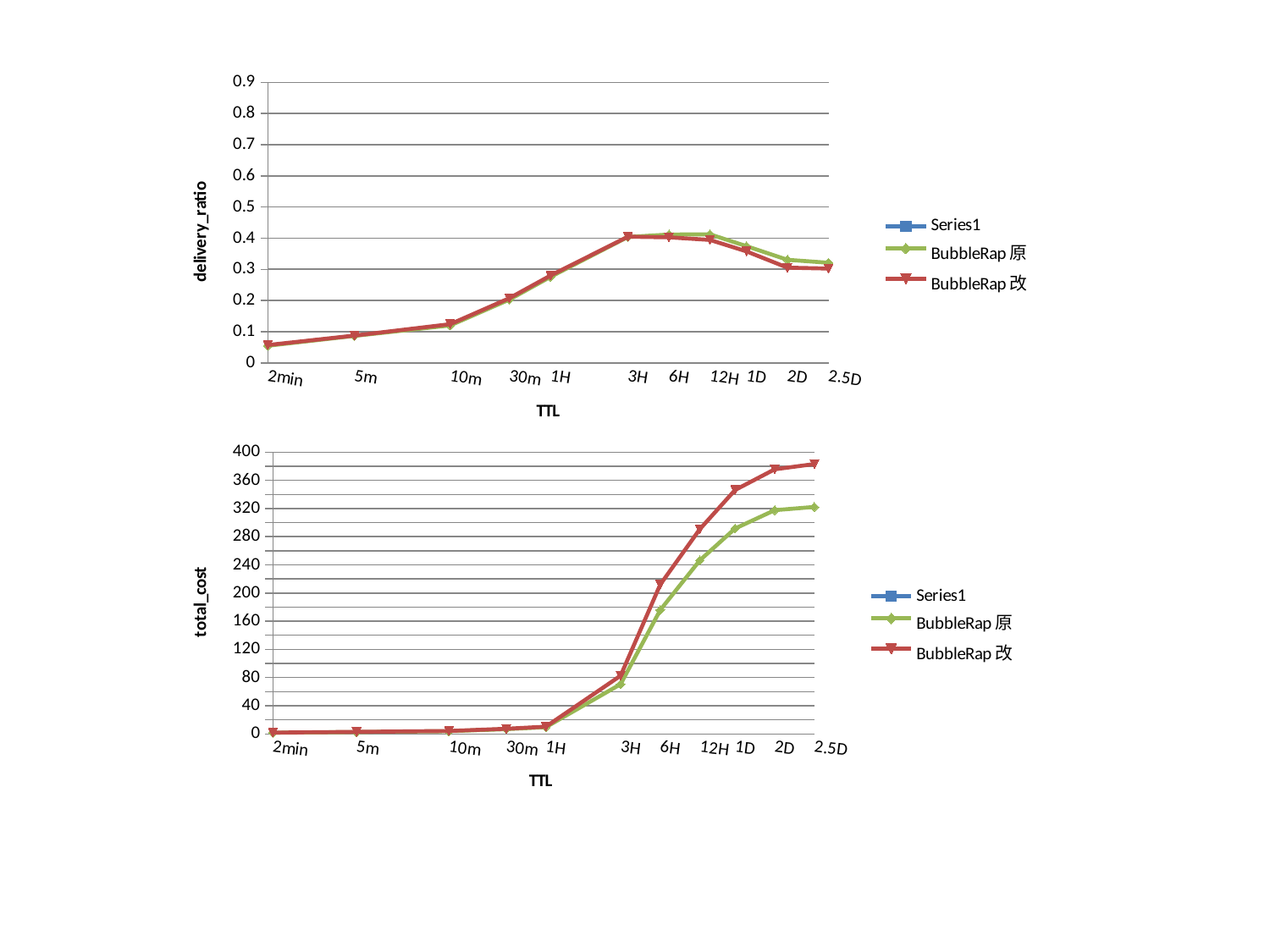

### Chart

| Category |  | BubbleRap原 | BubbleRap改 |
|---|---|---|---|
| 2min | None | 0.0549 | 0.0572 |
|  | None | None | None |
|  | None | None | None |
|  | None | None | None |
|  | None | None | None |
|  | None | None | None |
|  | None | None | None |
|  | None | None | None |
|  | None | None | None |
|  | None | None | None |
|  | None | None | None |
|  | None | None | None |
|  | None | None | None |
|  | None | None | None |
|  | None | None | None |
|  | None | None | None |
|  | None | None | None |
|  | None | None | None |
|  | None | None | None |
| 5m | None | 0.0865 | 0.0875 |
|  | None | None | None |
|  | None | None | None |
|  | None | None | None |
|  | None | None | None |
|  | None | None | None |
|  | None | None | None |
|  | None | None | None |
|  | None | None | None |
|  | None | None | None |
|  | None | None | None |
|  | None | None | None |
|  | None | None | None |
|  | None | None | None |
|  | None | None | None |
|  | None | None | None |
|  | None | None | None |
|  | None | None | None |
|  | None | None | None |
|  | None | None | None |
|  | None | None | None |
| 10m | None | 0.12 | 0.1241 |
|  | None | None | None |
|  | None | None | None |
|  | None | None | None |
|  | None | None | None |
|  | None | None | None |
|  | None | None | None |
|  | None | None | None |
|  | None | None | None |
|  | None | None | None |
|  | None | None | None |
|  | None | None | None |
|  | None | None | None |
| 30m | None | 0.2031 | 0.2075 |
|  | None | None | None |
|  | None | None | None |
|  | None | None | None |
|  | None | None | None |
|  | None | None | None |
|  | None | None | None |
|  | None | None | None |
|  | None | None | None |
| 1H | None | 0.2759 | 0.28 |
|  | None | None | None |
|  | None | None | None |
|  | None | None | None |
|  | None | None | None |
|  | None | None | None |
|  | None | None | None |
|  | None | None | None |
|  | None | None | None |
|  | None | None | None |
|  | None | None | None |
|  | None | None | None |
|  | None | None | None |
|  | None | None | None |
|  | None | None | None |
|  | None | None | None |
|  | None | None | None |
| 3H | None | 0.404 | 0.405 |
|  | None | None | None |
|  | None | None | None |
|  | None | None | None |
|  | None | None | None |
|  | None | None | None |
|  | None | None | None |
|  | None | None | None |
|  | None | None | None |
| 6H | None | 0.4119 | 0.4029 |
|  | None | None | None |
|  | None | None | None |
|  | None | None | None |
|  | None | None | None |
|  | None | None | None |
|  | None | None | None |
|  | None | None | None |
|  | None | None | None |
| 12H | None | 0.4125 | 0.3945 |
|  | None | None | None |
|  | None | None | None |
|  | None | None | None |
|  | None | None | None |
|  | None | None | None |
|  | None | None | None |
|  | None | None | None |
| 1D | None | 0.3747 | 0.3578 |
|  | None | None | None |
|  | None | None | None |
|  | None | None | None |
|  | None | None | None |
|  | None | None | None |
|  | None | None | None |
|  | None | None | None |
|  | None | None | None |
| 2D | None | 0.3305 | 0.3053 |
|  | None | None | None |
|  | None | None | None |
|  | None | None | None |
|  | None | None | None |
|  | None | None | None |
|  | None | None | None |
|  | None | None | None |
|  | None | None | None |
| 2.5D | None | 0.3211 | 0.3025 |

### Chart

| Category |  | BubbleRap原 | BubbleRap改 |
|---|---|---|---|
|  | None | 1.62623038042032 | 1.77760042 |
|  | None | None | None |
|  | None | None | None |
|  | None | None | None |
|  | None | None | None |
|  | None | None | None |
|  | None | None | None |
|  | None | None | None |
|  | None | None | None |
|  | None | None | None |
|  | None | None | None |
|  | None | None | None |
|  | None | None | None |
|  | None | None | None |
|  | None | None | None |
|  | None | None | None |
|  | None | None | None |
|  | None | None | None |
|  | None | None | None |
|  | None | 2.63979781856876 | 2.886272944 |
|  | None | None | None |
|  | None | None | None |
|  | None | None | None |
|  | None | None | None |
|  | None | None | None |
|  | None | None | None |
|  | None | None | None |
|  | None | None | None |
|  | None | None | None |
|  | None | None | None |
|  | None | None | None |
|  | None | None | None |
|  | None | None | None |
|  | None | None | None |
|  | None | None | None |
|  | None | None | None |
|  | None | None | None |
|  | None | None | None |
|  | None | None | None |
|  | None | None | None |
|  | None | 3.81923383878691 | 4.180500133 |
|  | None | None | None |
|  | None | None | None |
|  | None | None | None |
|  | None | None | None |
|  | None | None | None |
|  | None | None | None |
|  | None | None | None |
|  | None | None | None |
|  | None | None | None |
|  | None | None | None |
|  | None | None | None |
|  | None | None | None |
|  | None | 6.66985900505453 | 7.23849428039372 |
|  | None | None | None |
|  | None | None | None |
|  | None | None | None |
|  | None | None | None |
|  | None | None | None |
|  | None | None | None |
|  | None | None | None |
|  | None | None | None |
|  | None | 9.55147645650438 | 10.2250598 |
|  | None | None | None |
|  | None | None | None |
|  | None | None | None |
|  | None | None | None |
|  | None | None | None |
|  | None | None | None |
|  | None | None | None |
|  | None | None | None |
|  | None | None | None |
|  | None | None | None |
|  | None | None | None |
|  | None | None | None |
|  | None | None | None |
|  | None | None | None |
|  | None | None | None |
|  | None | None | None |
|  | None | 70.5341846235701 | 82.6113328 |
|  | None | None | None |
|  | None | None | None |
|  | None | None | None |
|  | None | None | None |
|  | None | None | None |
|  | None | None | None |
|  | None | None | None |
|  | None | None | None |
|  | None | 175.941606810321 | 212.10867251 |
|  | None | None | None |
|  | None | None | None |
|  | None | None | None |
|  | None | None | None |
|  | None | None | None |
|  | None | None | None |
|  | None | None | None |
|  | None | None | None |
|  | None | 246.4777 | 290.755254 |
|  | None | None | None |
|  | None | None | None |
|  | None | None | None |
|  | None | None | None |
|  | None | None | None |
|  | None | None | None |
|  | None | None | None |
|  | None | 291.60348 | 346.3410481 |
|  | None | None | None |
|  | None | None | None |
|  | None | None | None |
|  | None | None | None |
|  | None | None | None |
|  | None | None | None |
|  | None | None | None |
|  | None | None | None |
|  | None | 317.64 | 375.7289 |
|  | None | None | None |
|  | None | None | None |
|  | None | None | None |
|  | None | None | None |
|  | None | None | None |
|  | None | None | None |
|  | None | None | None |
|  | None | None | None |
|  | None | 322.256185 | 383.18462357 |